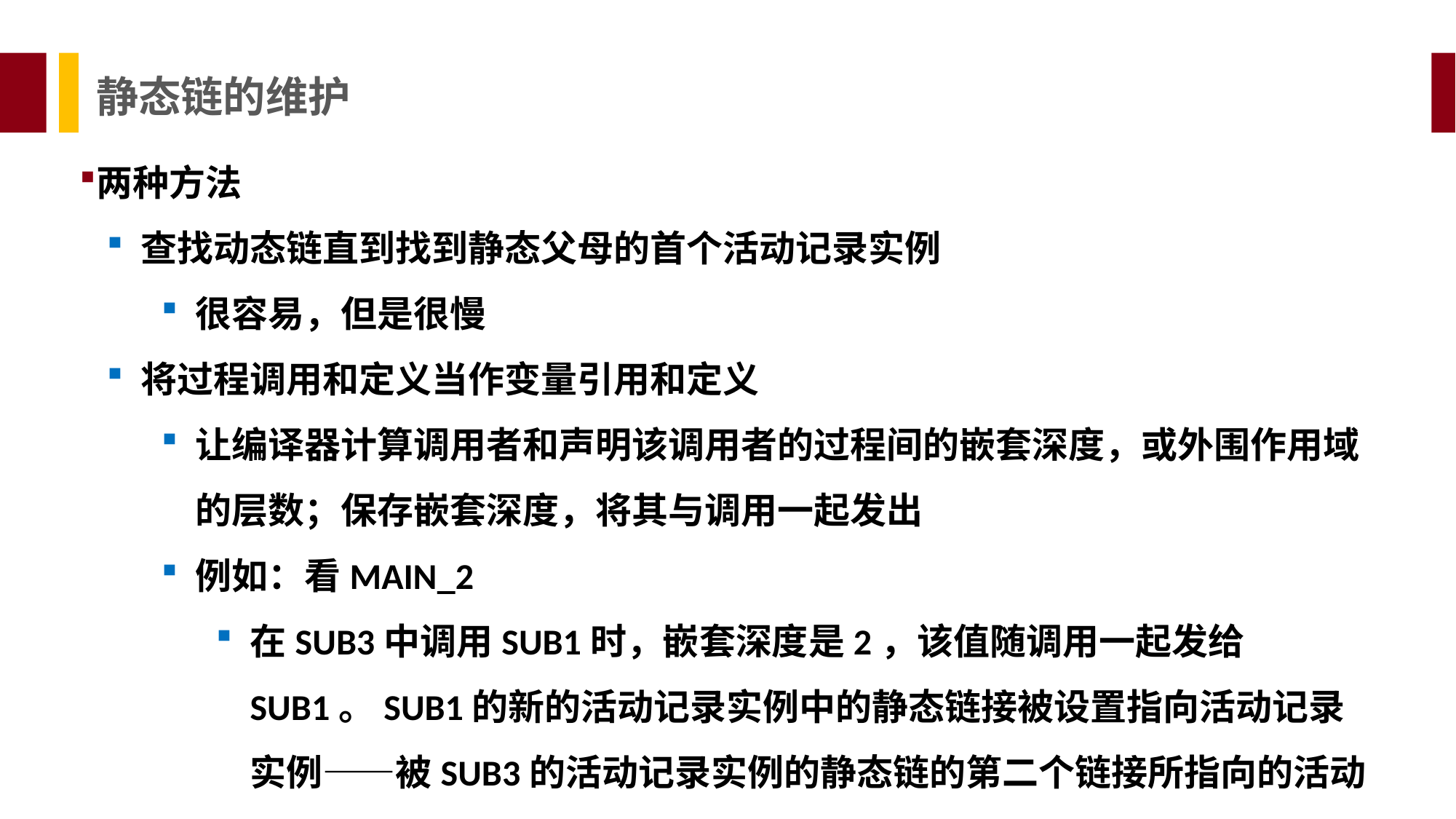

静态链的维护
两种方法
查找动态链直到找到静态父母的首个活动记录实例
很容易，但是很慢
将过程调用和定义当作变量引用和定义
让编译器计算调用者和声明该调用者的过程间的嵌套深度，或外围作用域的层数；保存嵌套深度，将其与调用一起发出
例如：看MAIN_2
在SUB3中调用SUB1时，嵌套深度是2，该值随调用一起发给SUB1。SUB1的新的活动记录实例中的静态链接被设置指向活动记录实例——被SUB3的活动记录实例的静态链的第二个链接所指向的活动记录实例